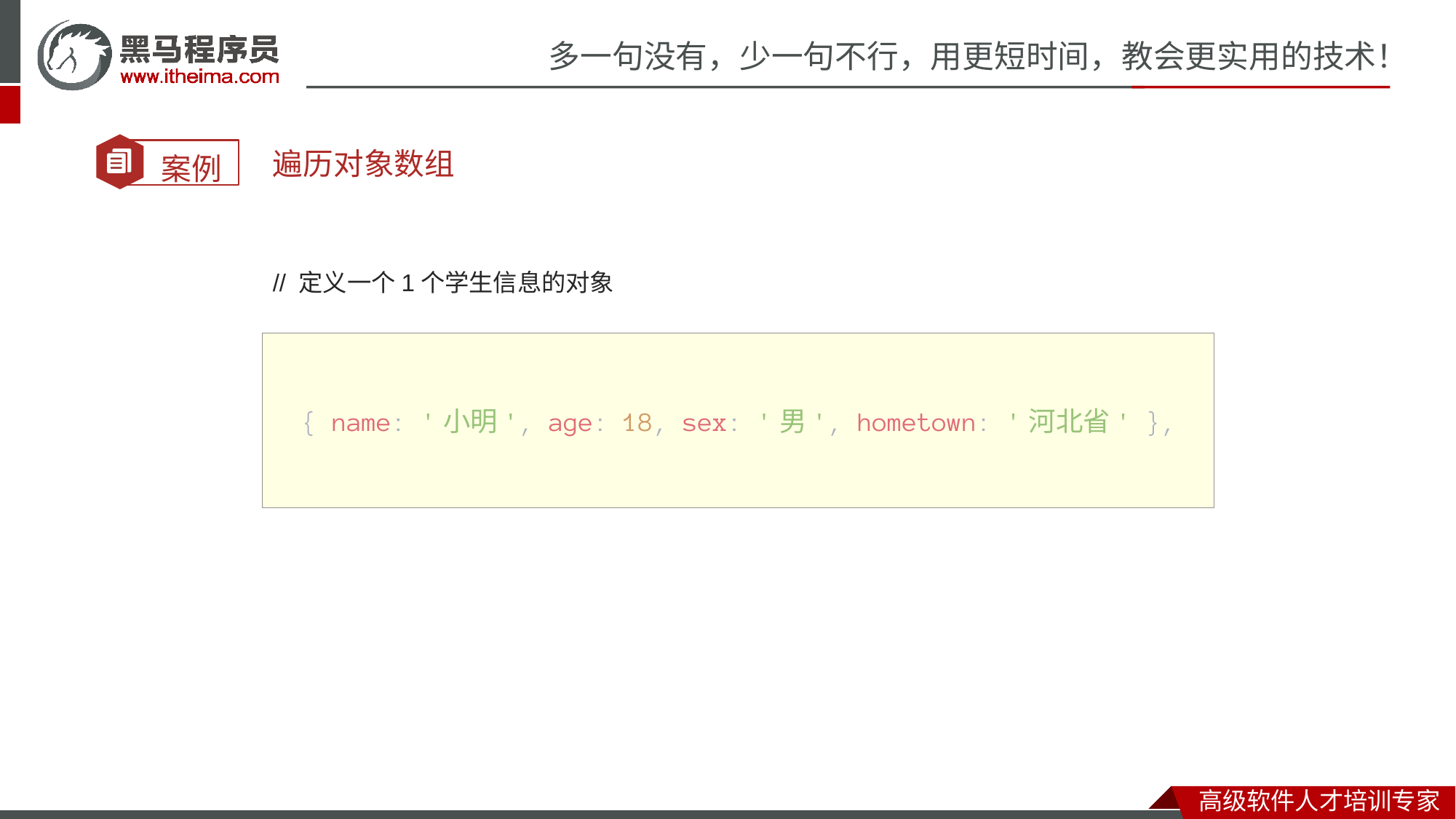

遍历对象数组

// 定义一个1个学生信息的对象

  { name: '小明', age: 18, sex: '男', hometown: '河北省' },